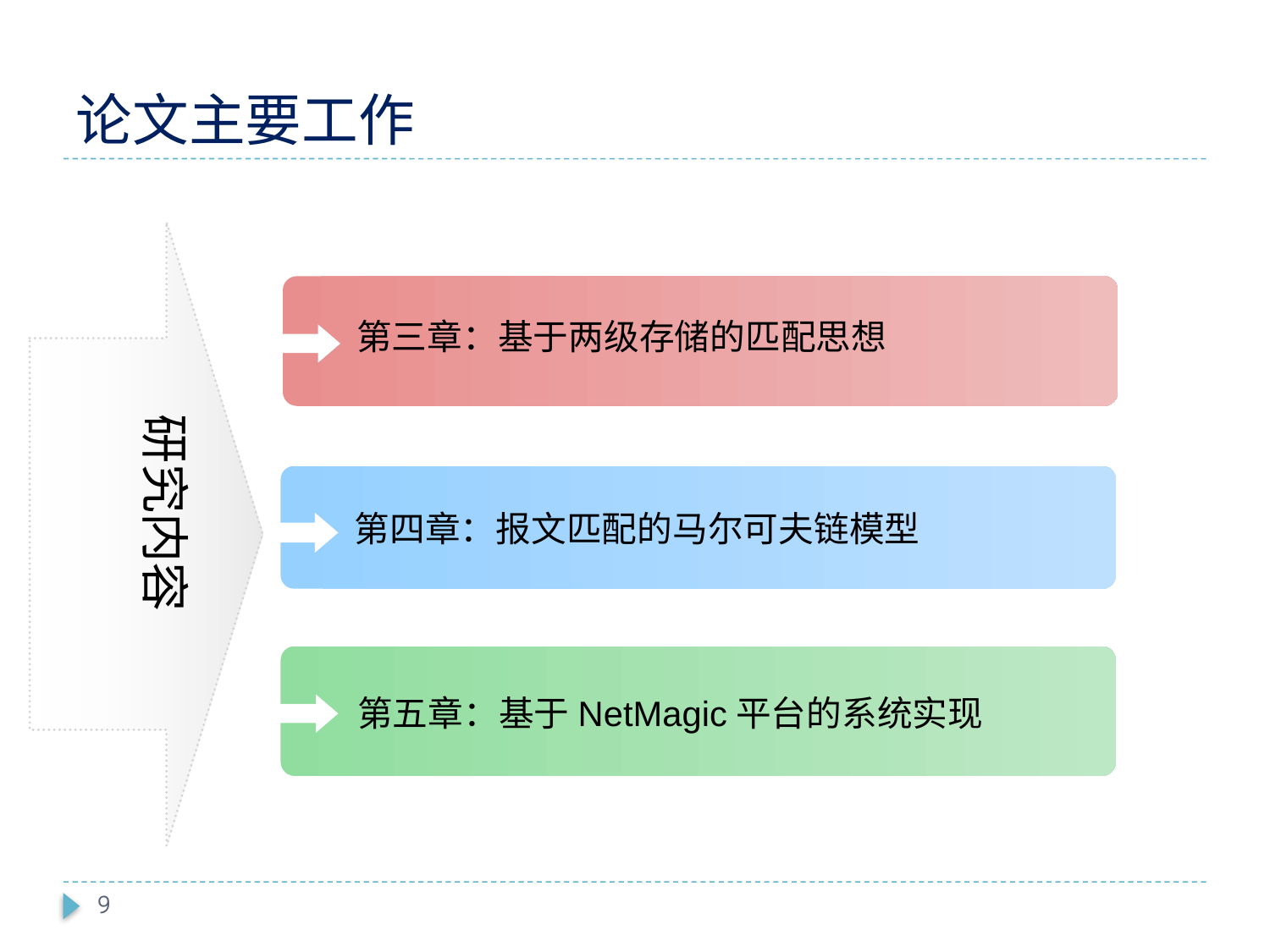

# 论文主要工作

 研究内容

第三章：基于两级存储的匹配思想

体系结构

状态访问概率模型

理论性能分析

第四章：报文匹配的马尔可夫链模型
第五章：基于NetMagic平台的系统实现
9